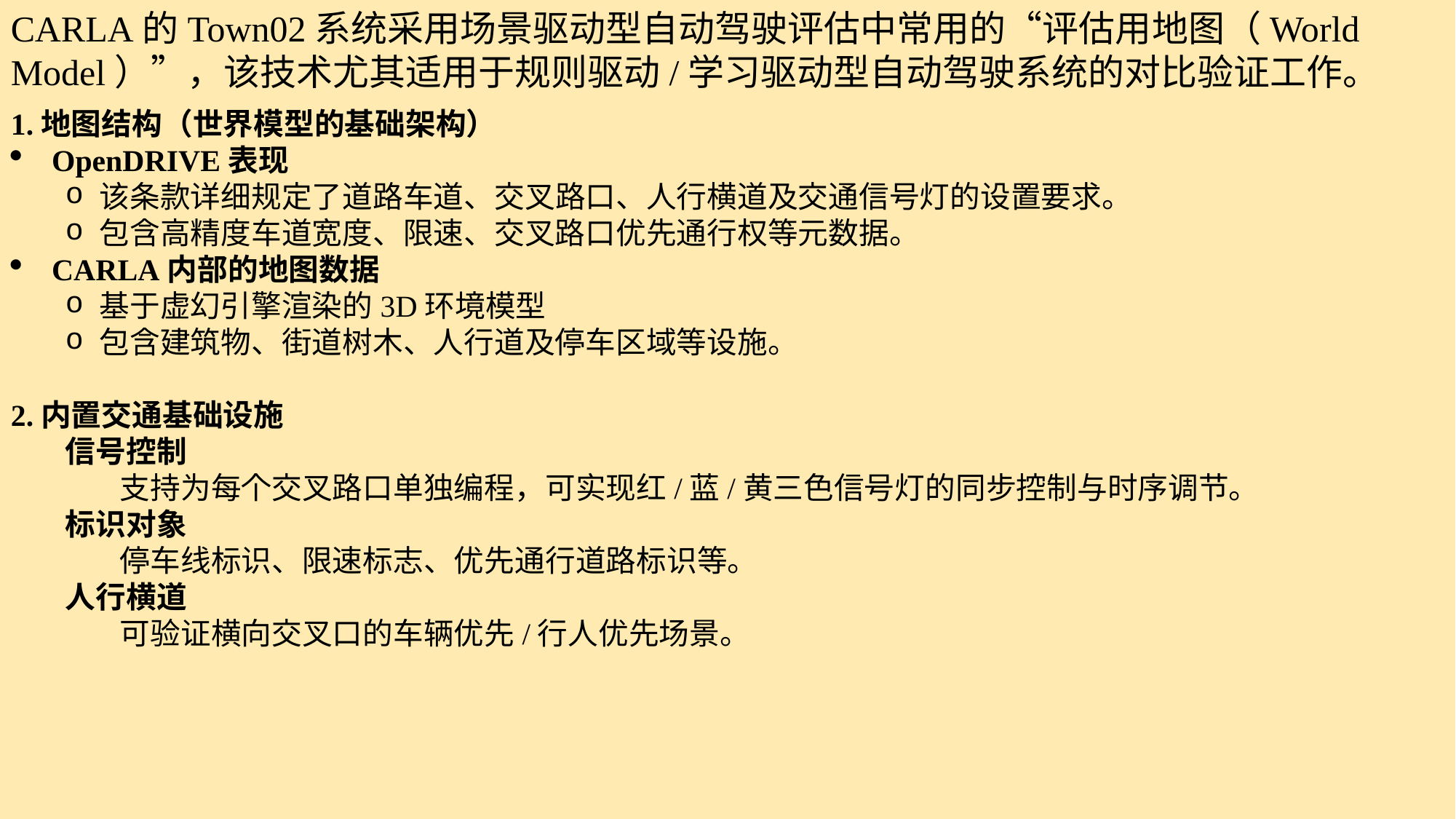

CARLA的Town02系统采用场景驱动型自动驾驶评估中常用的“评估用地图（World Model）”，该技术尤其适用于规则驱动/学习驱动型自动驾驶系统的对比验证工作。
1.地图结构（世界模型的基础架构）
OpenDRIVE表现
该条款详细规定了道路车道、交叉路口、人行横道及交通信号灯的设置要求。
包含高精度车道宽度、限速、交叉路口优先通行权等元数据。
CARLA内部的地图数据
基于虚幻引擎渲染的3D环境模型
包含建筑物、街道树木、人行道及停车区域等设施。

2.内置交通基础设施
信号控制
支持为每个交叉路口单独编程，可实现红/蓝/黄三色信号灯的同步控制与时序调节。
标识对象
停车线标识、限速标志、优先通行道路标识等。
人行横道
可验证横向交叉口的车辆优先/行人优先场景。